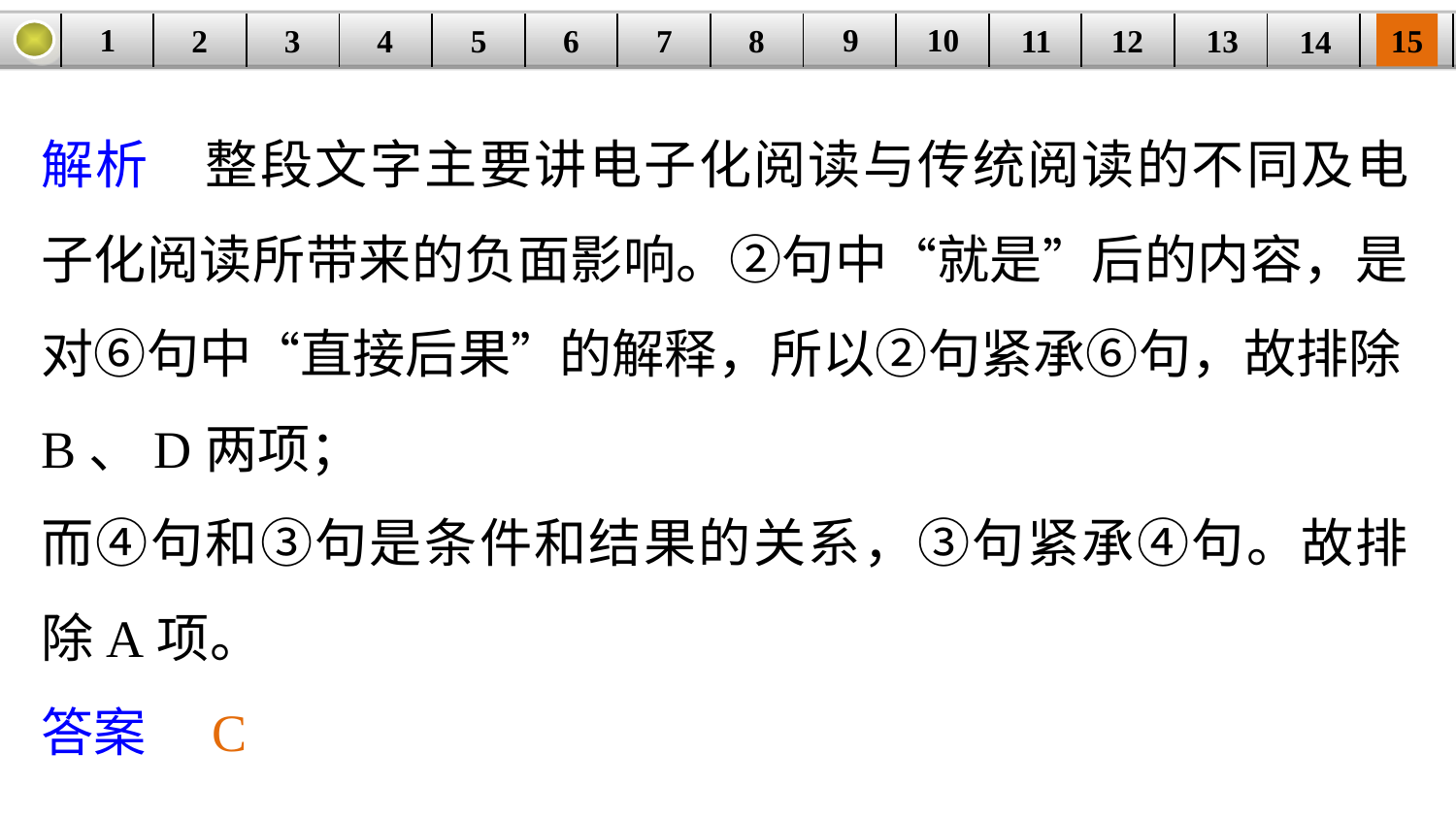

9
10
1
3
4
5
6
8
11
2
12
15
|  |  |  |  |  |  |  |  |  |  |  |  |  |  |  |
| --- | --- | --- | --- | --- | --- | --- | --- | --- | --- | --- | --- | --- | --- | --- |
7
13
14

解析　整段文字主要讲电子化阅读与传统阅读的不同及电子化阅读所带来的负面影响。②句中“就是”后的内容，是对⑥句中“直接后果”的解释，所以②句紧承⑥句，故排除B、D两项；
而④句和③句是条件和结果的关系，③句紧承④句。故排除A项。
答案　C